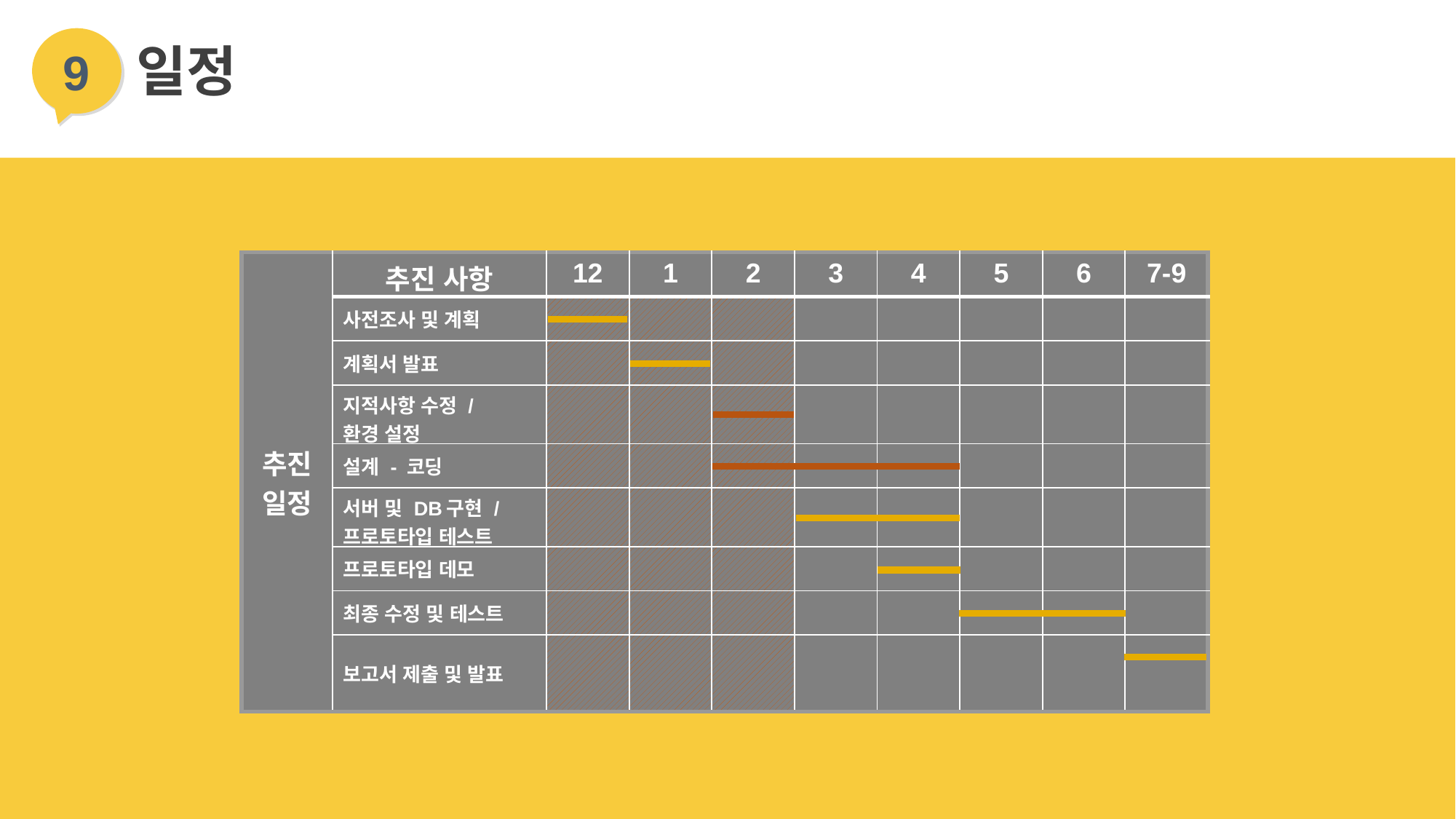

9

일정
| 추진 일정 | 추진 사항 | 12 | 1 | 2 | 3 | 4 | 5 | 6 | 7-9 |
| --- | --- | --- | --- | --- | --- | --- | --- | --- | --- |
|  | 사전조사 및 계획 |  |  |  |  |  |  |  |  |
|  | 계획서 발표 |  |  |  |  |  |  |  |  |
|  | 지적사항 수정 / 환경 설정 |  |  |  |  |  |  |  |  |
|  | 설계 - 코딩 |  |  |  |  |  |  |  |  |
|  | 서버 및 DB구현 / 프로토타입 테스트 |  |  |  |  |  |  |  |  |
|  | 프로토타입 데모 |  |  |  |  |  |  |  |  |
|  | 최종 수정 및 테스트 |  |  |  |  |  |  |  |  |
|  | 보고서 제출 및 발표 |  |  |  |  |  |  |  |  |